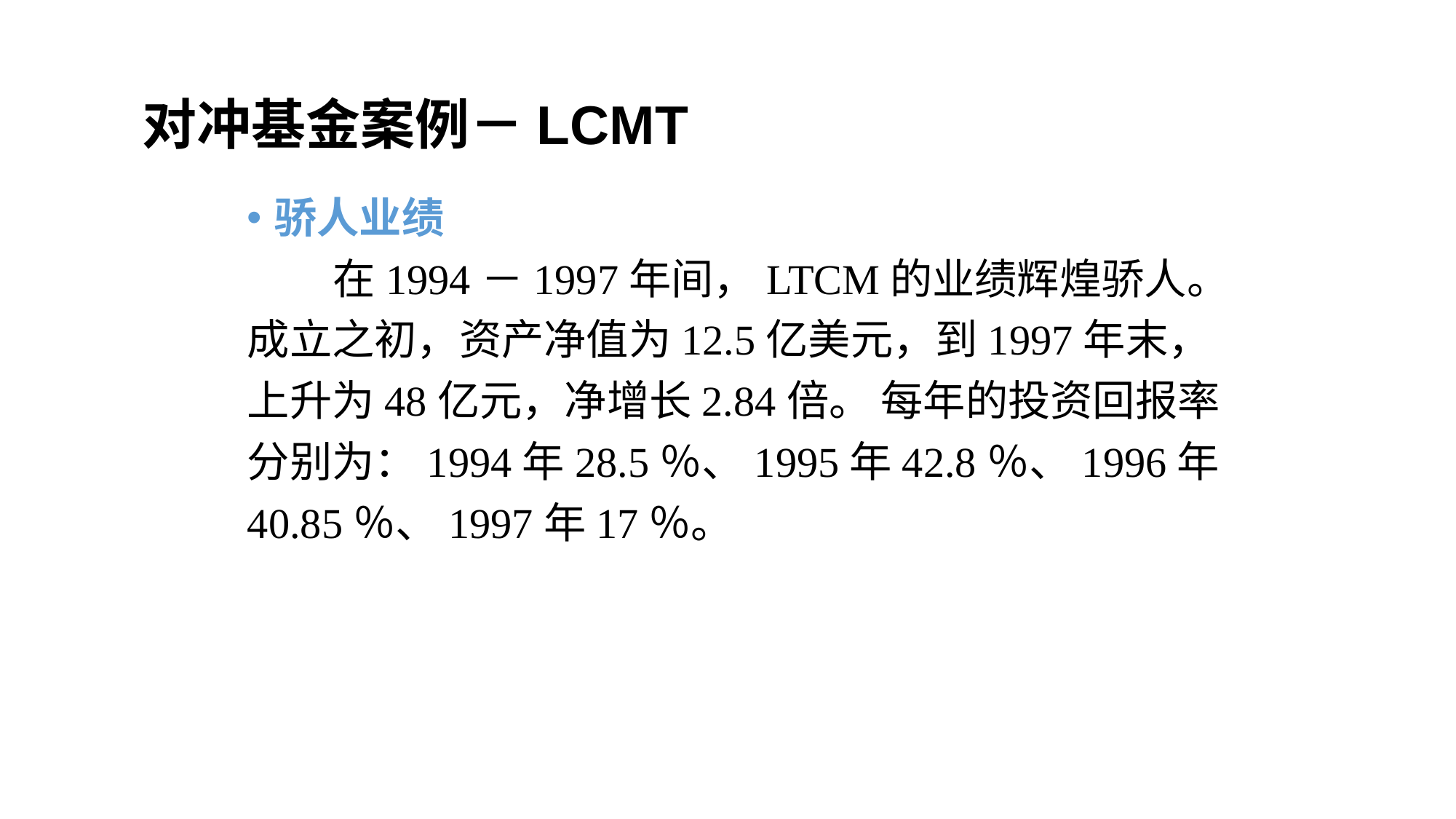

对冲基金案例－LCMT
骄人业绩
        在1994－1997年间，LTCM的业绩辉煌骄人。
成立之初，资产净值为12.5亿美元，到1997年末，
上升为48亿元，净增长2.84倍。 每年的投资回报率
分别为：1994年28.5％、1995年42.8％、1996年
40.85％、1997年17％。